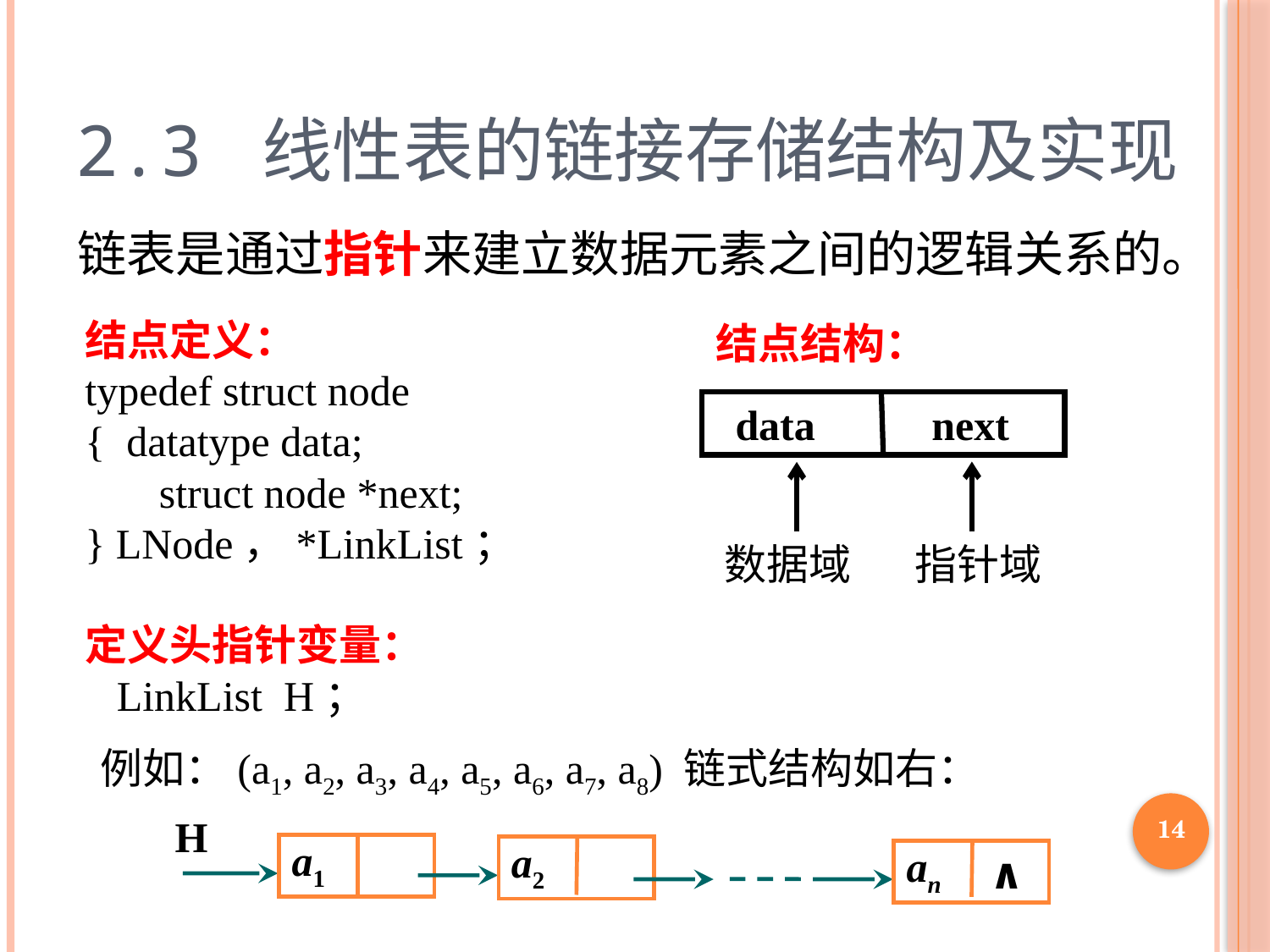

# 2.3 线性表的链接存储结构及实现
链表是通过指针来建立数据元素之间的逻辑关系的。
结点定义：
typedef struct node
{  datatype data;
       struct node *next;
} LNode，*LinkList；

定义头指针变量：
   LinkList  H；
结点结构：
  data           next

数据域
指针域
例如：(a1, a2, a3, a4, a5, a6, a7, a8) 链式结构如右：
14
H

a1
a2

∧
an